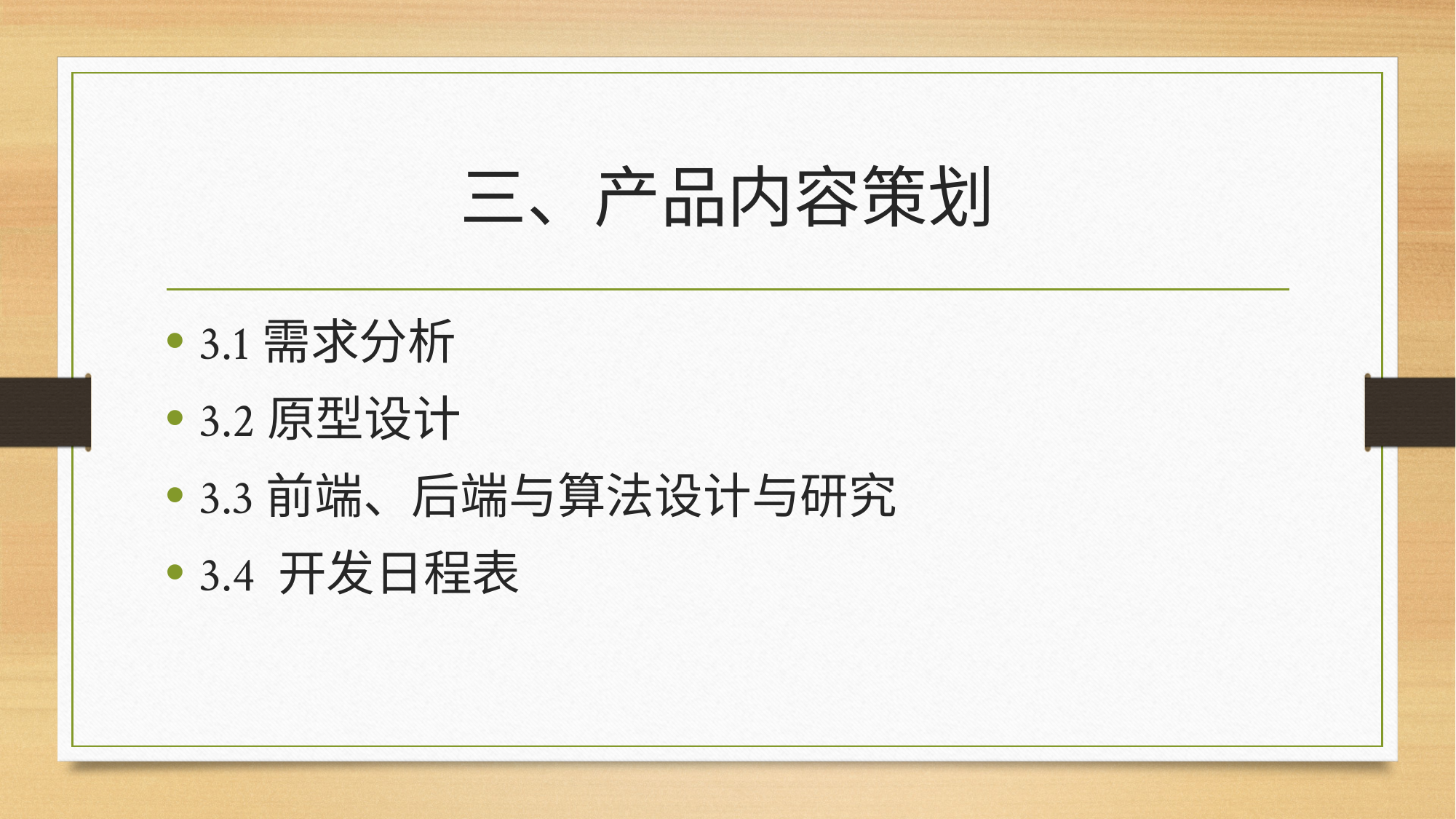

# 三、产品内容策划
3.1需求分析
3.2原型设计
3.3前端、后端与算法设计与研究
3.4 开发日程表